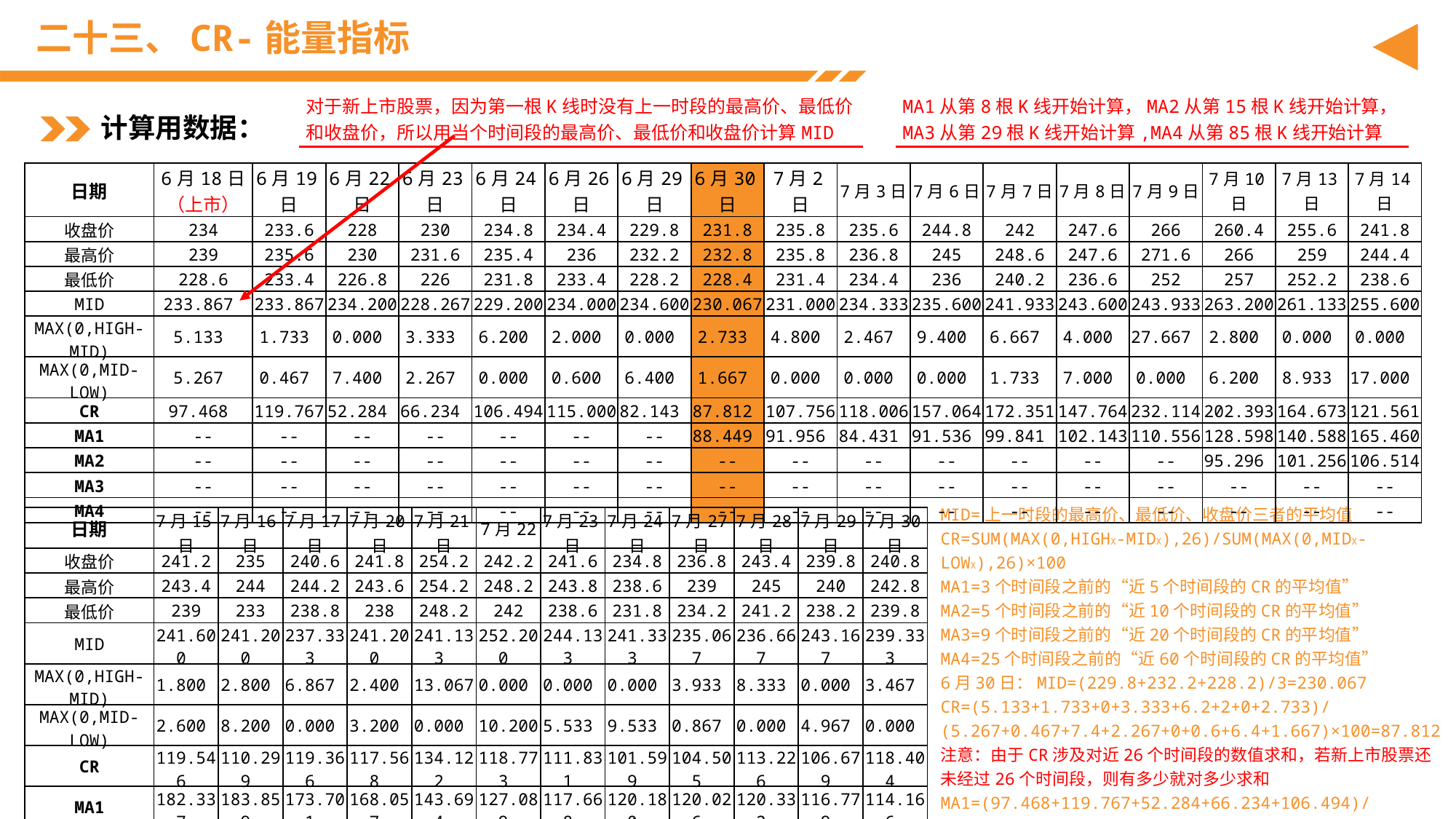

# 二十三、CR-能量指标

对于新上市股票，因为第一根K线时没有上一时段的最高价、最低价和收盘价，所以用当个时间段的最高价、最低价和收盘价计算MID
MA1从第8根K线开始计算，MA2从第15根K线开始计算，MA3从第29根K线开始计算,MA4从第85根K线开始计算
计算用数据：

| 日期 | 6月18日 （上市） | 6月19日 | 6月22日 | 6月23日 | 6月24日 | 6月26日 | 6月29日 | 6月30日 | 7月2日 | 7月3日 | 7月6日 | 7月7日 | 7月8日 | 7月9日 | 7月10日 | 7月13日 | 7月14日 |
| --- | --- | --- | --- | --- | --- | --- | --- | --- | --- | --- | --- | --- | --- | --- | --- | --- | --- |
| 收盘价 | 234 | 233.6 | 228 | 230 | 234.8 | 234.4 | 229.8 | 231.8 | 235.8 | 235.6 | 244.8 | 242 | 247.6 | 266 | 260.4 | 255.6 | 241.8 |
| 最高价 | 239 | 235.6 | 230 | 231.6 | 235.4 | 236 | 232.2 | 232.8 | 235.8 | 236.8 | 245 | 248.6 | 247.6 | 271.6 | 266 | 259 | 244.4 |
| 最低价 | 228.6 | 233.4 | 226.8 | 226 | 231.8 | 233.4 | 228.2 | 228.4 | 231.4 | 234.4 | 236 | 240.2 | 236.6 | 252 | 257 | 252.2 | 238.6 |
| MID | 233.867 | 233.867 | 234.200 | 228.267 | 229.200 | 234.000 | 234.600 | 230.067 | 231.000 | 234.333 | 235.600 | 241.933 | 243.600 | 243.933 | 263.200 | 261.133 | 255.600 |
| MAX(0,HIGH-MID) | 5.133 | 1.733 | 0.000 | 3.333 | 6.200 | 2.000 | 0.000 | 2.733 | 4.800 | 2.467 | 9.400 | 6.667 | 4.000 | 27.667 | 2.800 | 0.000 | 0.000 |
| MAX(0,MID-LOW) | 5.267 | 0.467 | 7.400 | 2.267 | 0.000 | 0.600 | 6.400 | 1.667 | 0.000 | 0.000 | 0.000 | 1.733 | 7.000 | 0.000 | 6.200 | 8.933 | 17.000 |
| CR | 97.468 | 119.767 | 52.284 | 66.234 | 106.494 | 115.000 | 82.143 | 87.812 | 107.756 | 118.006 | 157.064 | 172.351 | 147.764 | 232.114 | 202.393 | 164.673 | 121.561 |
| MA1 | -- | -- | -- | -- | -- | -- | -- | 88.449 | 91.956 | 84.431 | 91.536 | 99.841 | 102.143 | 110.556 | 128.598 | 140.588 | 165.460 |
| MA2 | -- | -- | -- | -- | -- | -- | -- | -- | -- | -- | -- | -- | -- | -- | 95.296 | 101.256 | 106.514 |
| MA3 | -- | -- | -- | -- | -- | -- | -- | -- | -- | -- | -- | -- | -- | -- | -- | -- | -- |
| MA4 | -- | -- | -- | -- | -- | -- | -- | -- | -- | -- | -- | -- | -- | -- | -- | -- | -- |
MID=上一时段的最高价、最低价、收盘价三者的平均值
CR=SUM(MAX(0,HIGHX-MIDX),26)/SUM(MAX(0,MIDX-LOWX),26)×100
MA1=3个时间段之前的“近5个时间段的CR的平均值”
MA2=5个时间段之前的“近10个时间段的CR的平均值”
MA3=9个时间段之前的“近20个时间段的CR的平均值”
MA4=25个时间段之前的“近60个时间段的CR的平均值”
6月30日：MID=(229.8+232.2+228.2)/3=230.067
CR=(5.133+1.733+0+3.333+6.2+2+0+2.733)/(5.267+0.467+7.4+2.267+0+0.6+6.4+1.667)×100=87.812
注意：由于CR涉及对近26个时间段的数值求和，若新上市股票还未经过26个时间段，则有多少就对多少求和
MA1=(97.468+119.767+52.284+66.234+106.494)/5=88.449
MA2、MA3、MA4的计算与MA1同理

| 日期 | 7月15日 | 7月16日 | 7月17日 | 7月20日 | 7月21日 | 7月22 | 7月23日 | 7月24日 | 7月27日 | 7月28日 | 7月29日 | 7月30日 |
| --- | --- | --- | --- | --- | --- | --- | --- | --- | --- | --- | --- | --- |
| 收盘价 | 241.2 | 235 | 240.6 | 241.8 | 254.2 | 242.2 | 241.6 | 234.8 | 236.8 | 243.4 | 239.8 | 240.8 |
| 最高价 | 243.4 | 244 | 244.2 | 243.6 | 254.2 | 248.2 | 243.8 | 238.6 | 239 | 245 | 240 | 242.8 |
| 最低价 | 239 | 233 | 238.8 | 238 | 248.2 | 242 | 238.6 | 231.8 | 234.2 | 241.2 | 238.2 | 239.8 |
| MID | 241.600 | 241.200 | 237.333 | 241.200 | 241.133 | 252.200 | 244.133 | 241.333 | 235.067 | 236.667 | 243.167 | 239.333 |
| MAX(0,HIGH-MID) | 1.800 | 2.800 | 6.867 | 2.400 | 13.067 | 0.000 | 0.000 | 0.000 | 3.933 | 8.333 | 0.000 | 3.467 |
| MAX(0,MID-LOW) | 2.600 | 8.200 | 0.000 | 3.200 | 0.000 | 10.200 | 5.533 | 9.533 | 0.867 | 0.000 | 4.967 | 0.000 |
| CR | 119.546 | 110.299 | 119.366 | 117.568 | 134.122 | 118.773 | 111.831 | 101.599 | 104.505 | 113.226 | 106.679 | 118.404 |
| MA1 | 182.337 | 183.859 | 173.701 | 168.057 | 143.694 | 127.089 | 117.668 | 120.180 | 120.026 | 120.332 | 116.779 | 114.166 |
| MA2 | 116.062 | 132.650 | 142.240 | 147.208 | 151.149 | 154.323 | 154.577 | 154.713 | 150.764 | 146.941 | 144.041 | 132.013 |
| MA3 | -- | -- | -- | -- | -- | -- | -- | -- | -- | -- | -- | 125.005 |
| MA4 | -- | -- | -- | -- | -- | -- | -- | -- | -- | -- | -- | -- |